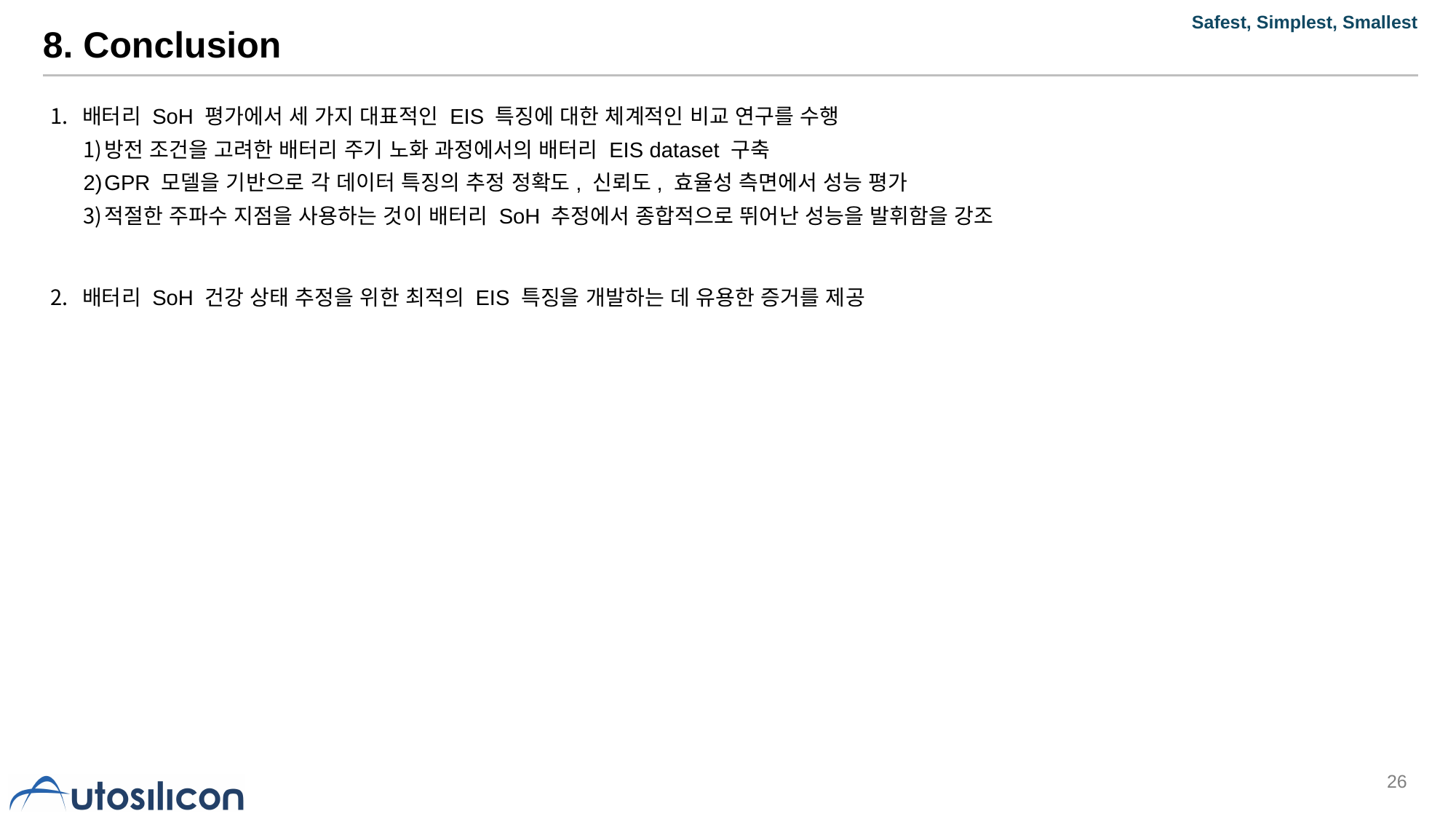

# 8. Conclusion
배터리 SoH 평가에서 세 가지 대표적인 EIS 특징에 대한 체계적인 비교 연구를 수행
방전 조건을 고려한 배터리 주기 노화 과정에서의 배터리 EIS dataset 구축
GPR 모델을 기반으로 각 데이터 특징의 추정 정확도, 신뢰도, 효율성 측면에서 성능 평가
적절한 주파수 지점을 사용하는 것이 배터리 SoH 추정에서 종합적으로 뛰어난 성능을 발휘함을 강조

배터리 SoH 건강 상태 추정을 위한 최적의 EIS 특징을 개발하는 데 유용한 증거를 제공

26